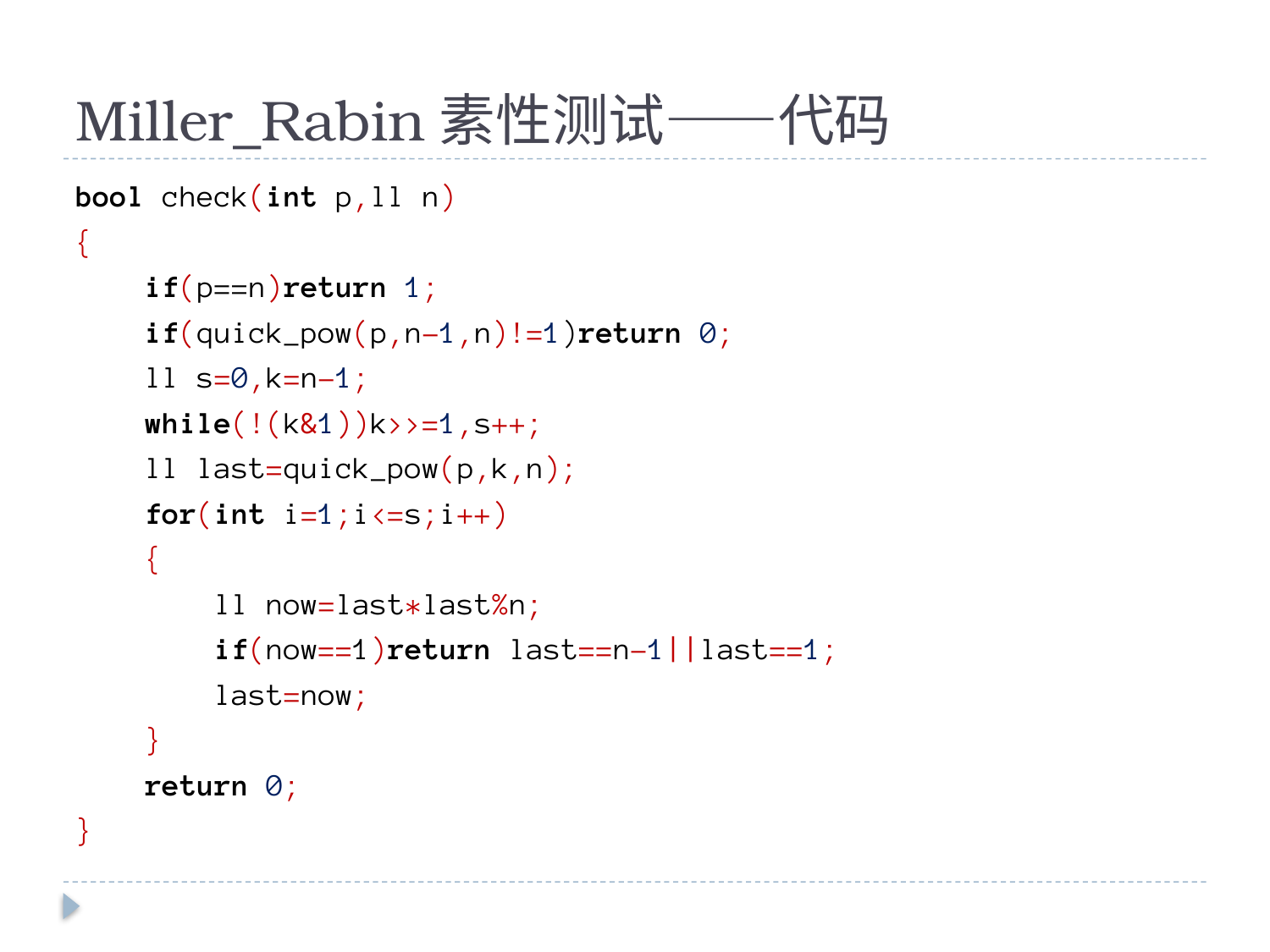

# Miller_Rabin素性测试——代码
bool check(int p,ll n)
{
    if(p==n)return 1;
    if(quick_pow(p,n-1,n)!=1)return 0;
    ll s=0,k=n-1;
    while(!(k&1))k>>=1,s++;
    ll last=quick_pow(p,k,n);
    for(int i=1;i<=s;i++)
    {
        ll now=last*last%n;
        if(now==1)return last==n-1||last==1;
        last=now;
    }
    return 0;
}